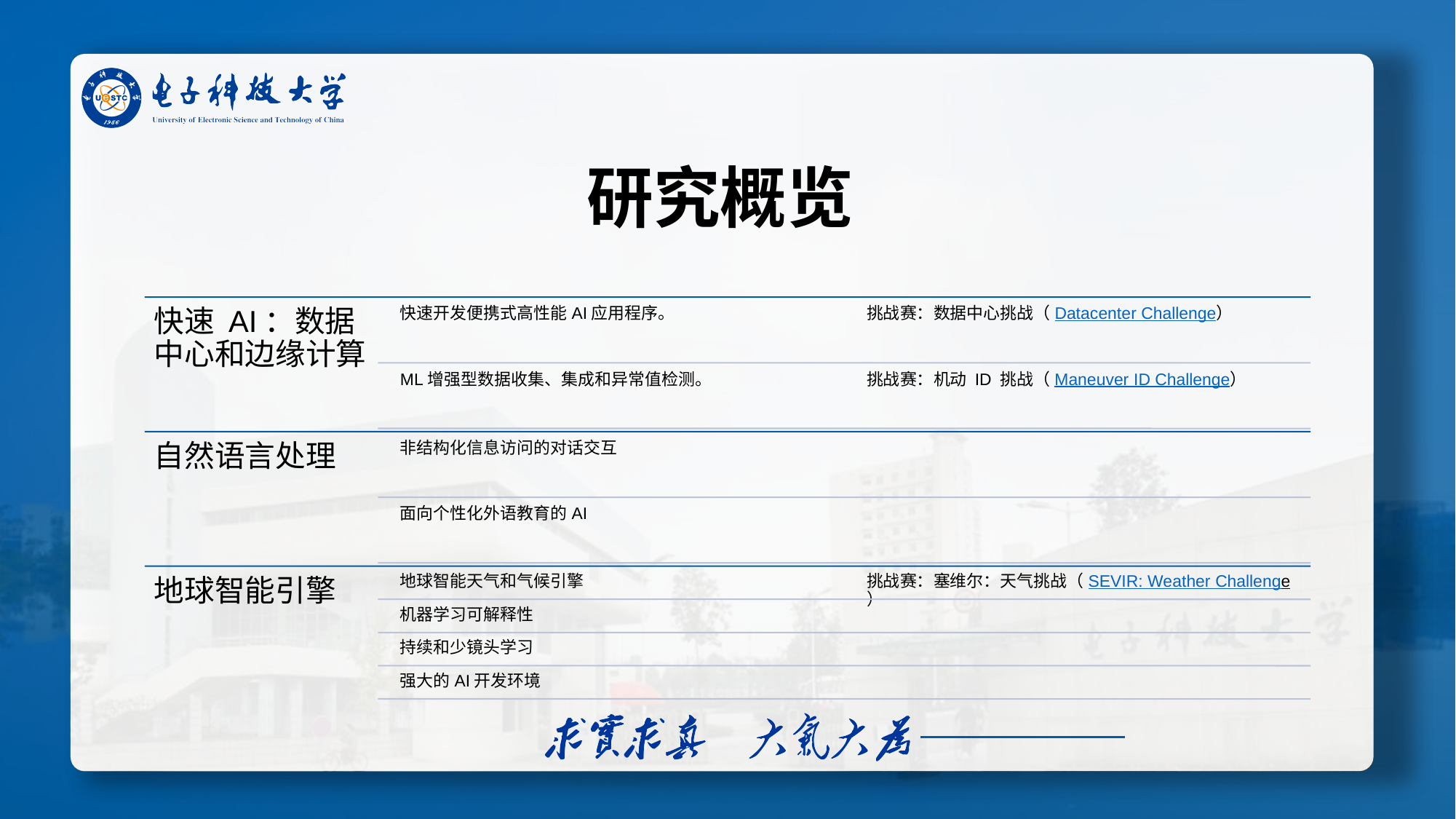

研究概览
快速 AI：数据中心和边缘计算
快速开发便携式高性能AI应用程序。
挑战赛：数据中心挑战（Datacenter Challenge）
ML增强型数据收集、集成和异常值检测。
挑战赛：机动 ID 挑战（Maneuver ID Challenge）
自然语言处理
非结构化信息访问的对话交互
面向个性化外语教育的AI
地球智能引擎
地球智能天气和气候引擎
挑战赛：塞维尔：天气挑战（SEVIR: Weather Challenge）
机器学习可解释性
持续和少镜头学习
强大的AI开发环境